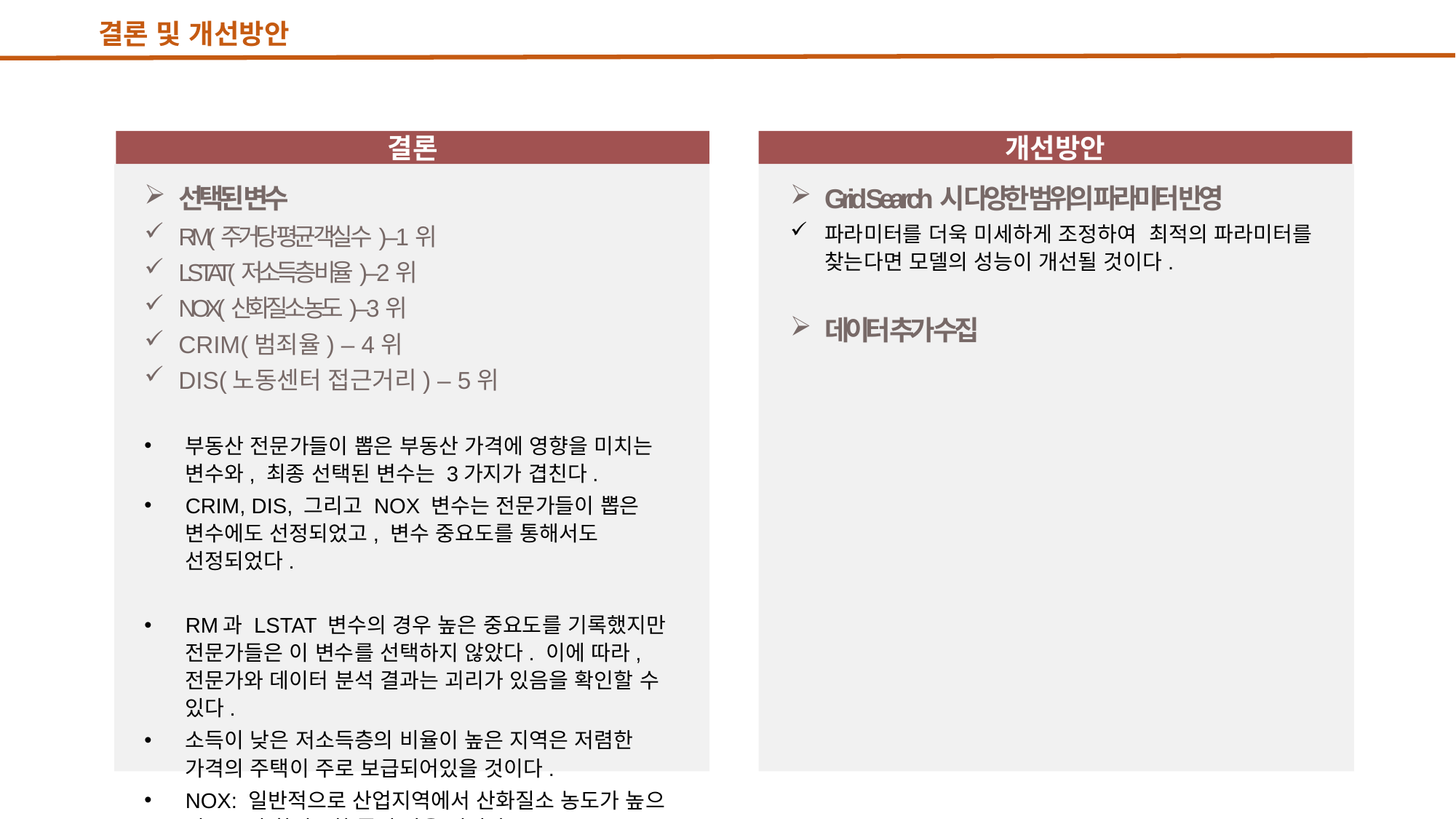

결론 및 개선방안
결론
개선방안

선택된 변수
RM(주거당 평균 객실 수) – 1위
LSTAT(저소득층 비율) – 2위
NOX(산화질소 농도) – 3위
CRIM(범죄율) – 4위
DIS(노동센터 접근거리) – 5위

부동산 전문가들이 뽑은 부동산 가격에 영향을 미치는 변수와, 최종 선택된 변수는 3가지가 겹친다.
CRIM, DIS, 그리고 NOX 변수는 전문가들이 뽑은 변수에도 선정되었고, 변수 중요도를 통해서도 선정되었다.

RM과 LSTAT 변수의 경우 높은 중요도를 기록했지만 전문가들은 이 변수를 선택하지 않았다. 이에 따라, 전문가와 데이터 분석 결과는 괴리가 있음을 확인할 수 있다.
소득이 낮은 저소득층의 비율이 높은 지역은 저렴한 가격의 주택이 주로 보급되어있을 것이다.
NOX: 일반적으로 산업지역에서 산화질소 농도가 높으며, 주거 환경또한 좋지 않을 것이다.
CRIM: 지역의 치안은 범죄율에 크게 좌우된다. 범죄율이 낮은 지역은 안전하므로 집값이 높을 것이다.
DIS: 노동자 계층이 주로 활동하는 DIS가 높은 지역은 주변 환경 또한 상대적으로 열악할 것이다.
Grid Search시 다양한 범위의 파라미터 반영
파라미터를 더욱 미세하게 조정하여  최적의 파라미터를 찾는다면 모델의 성능이 개선될 것이다.

데이터 추가 수집